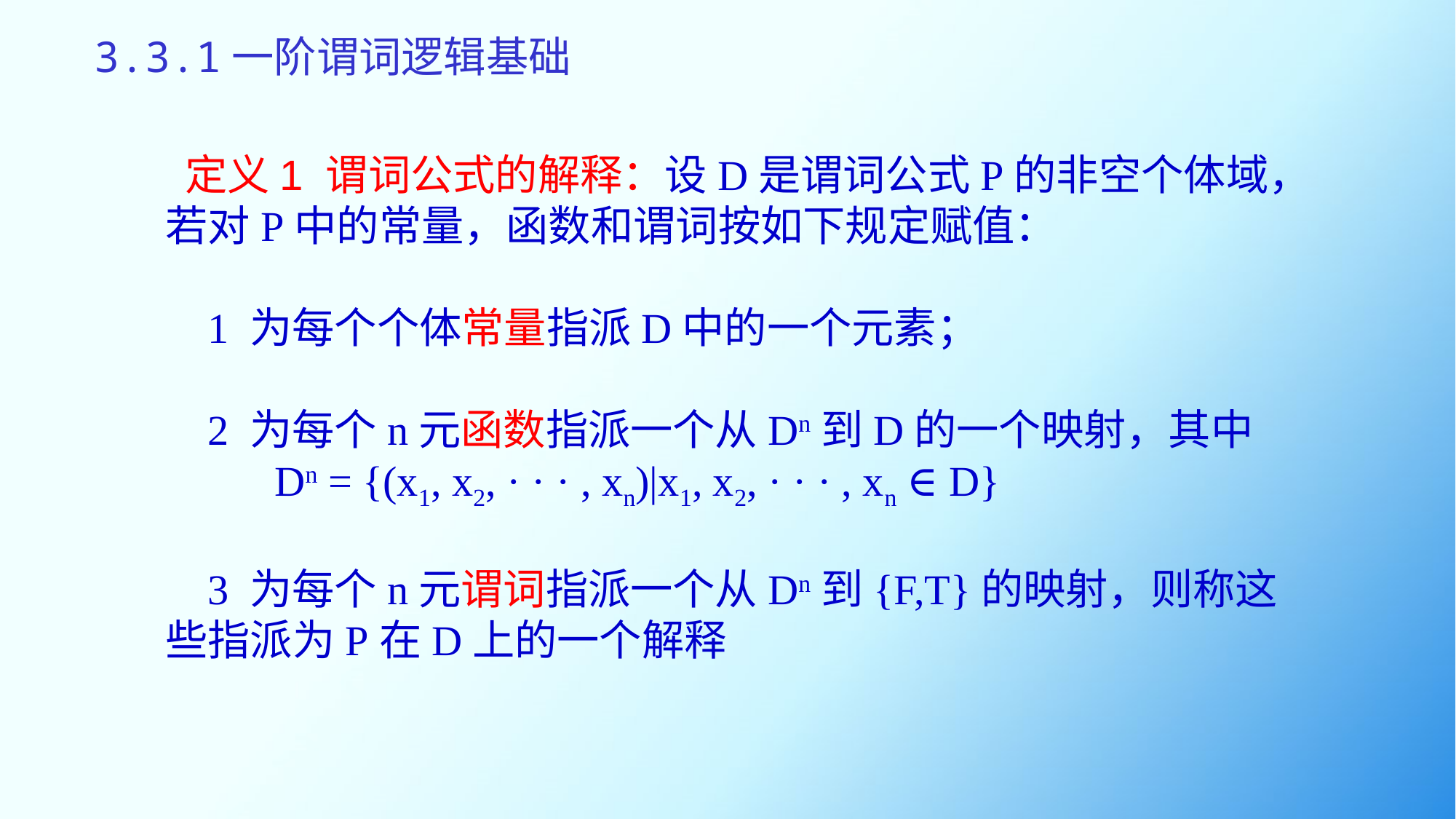

# 3.3.1一阶谓词逻辑基础
 定义1 谓词公式的解释：设D是谓词公式P的非空个体域，若对P中的常量，函数和谓词按如下规定赋值：

    1 为每个个体常量指派D中的一个元素；

    2 为每个n元函数指派一个从Dn到D的一个映射，其中
	Dn = {(x1, x2, · · · , xn)|x1, x2, · · · , xn ∈ D}

    3 为每个n元谓词指派一个从Dn到{F,T}的映射，则称这些指派为P在D上的一个解释